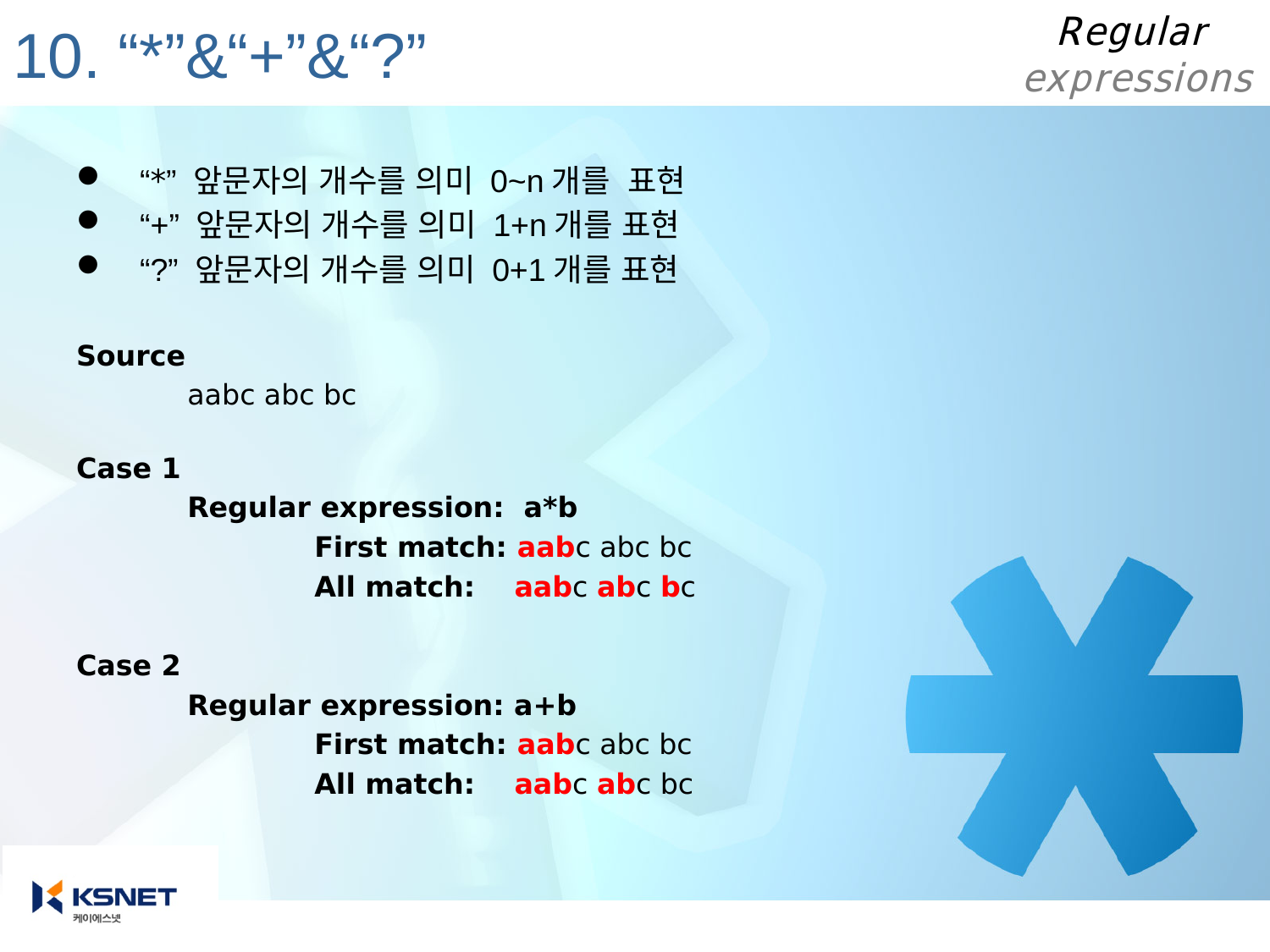

# 10. “*”&“+”&“?”

“*” 앞문자의 개수를 의미 0~n개를  표현
“+” 앞문자의 개수를 의미 1+n개를 표현
“?” 앞문자의 개수를 의미 0+1개를 표현

Source
		aabc abc bc
Case 1
		Regular expression:  a*b
			First match: aabc abc bc
			All match:    aabc abc bc

Case 2
		Regular expression: a+b
			First match: aabc abc bc
			All match:    aabc abc bc